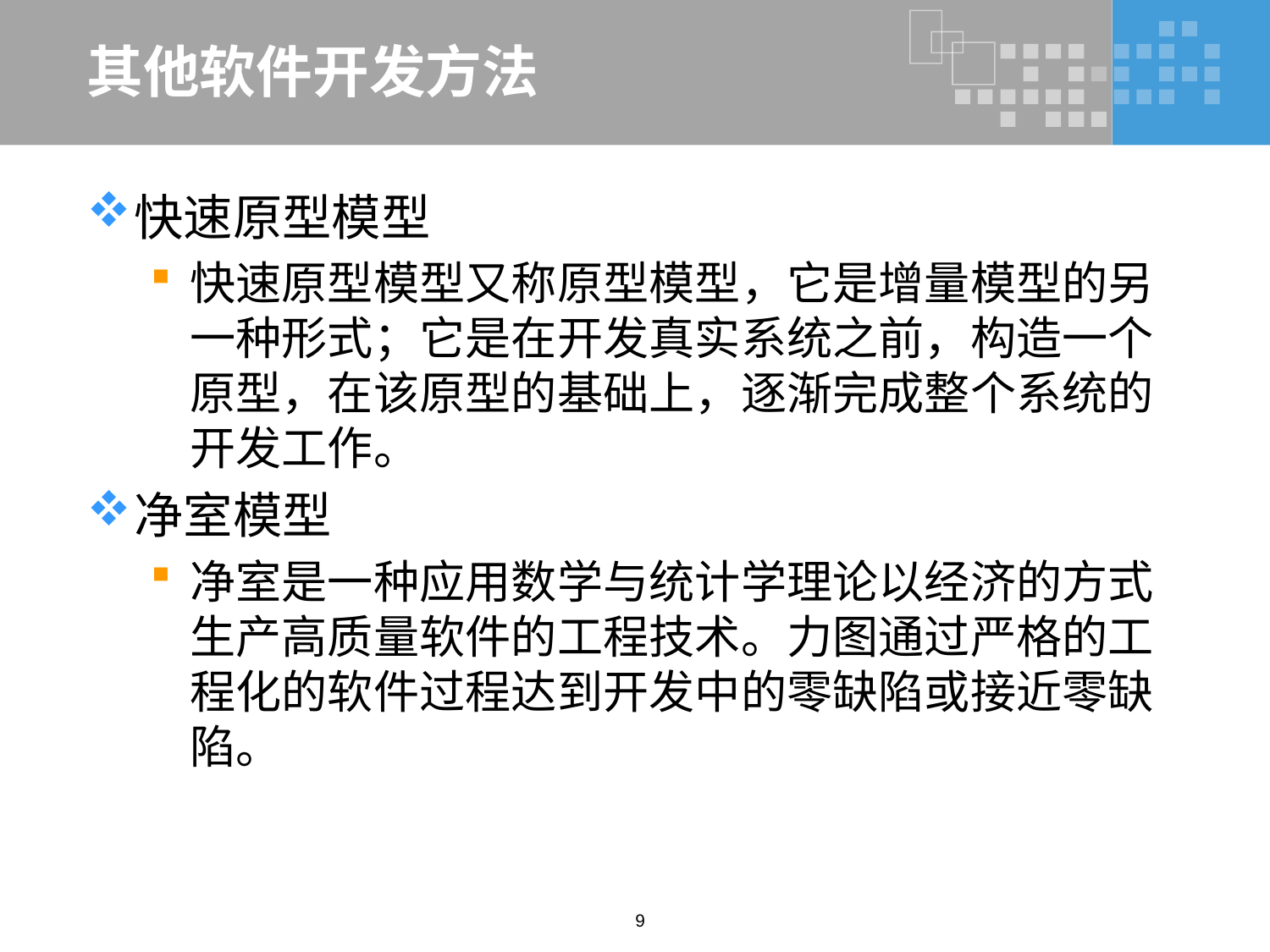

# 其他软件开发方法
快速原型模型
快速原型模型又称原型模型，它是增量模型的另一种形式；它是在开发真实系统之前，构造一个原型，在该原型的基础上，逐渐完成整个系统的开发工作。
净室模型
净室是一种应用数学与统计学理论以经济的方式生产高质量软件的工程技术。力图通过严格的工程化的软件过程达到开发中的零缺陷或接近零缺陷。
9